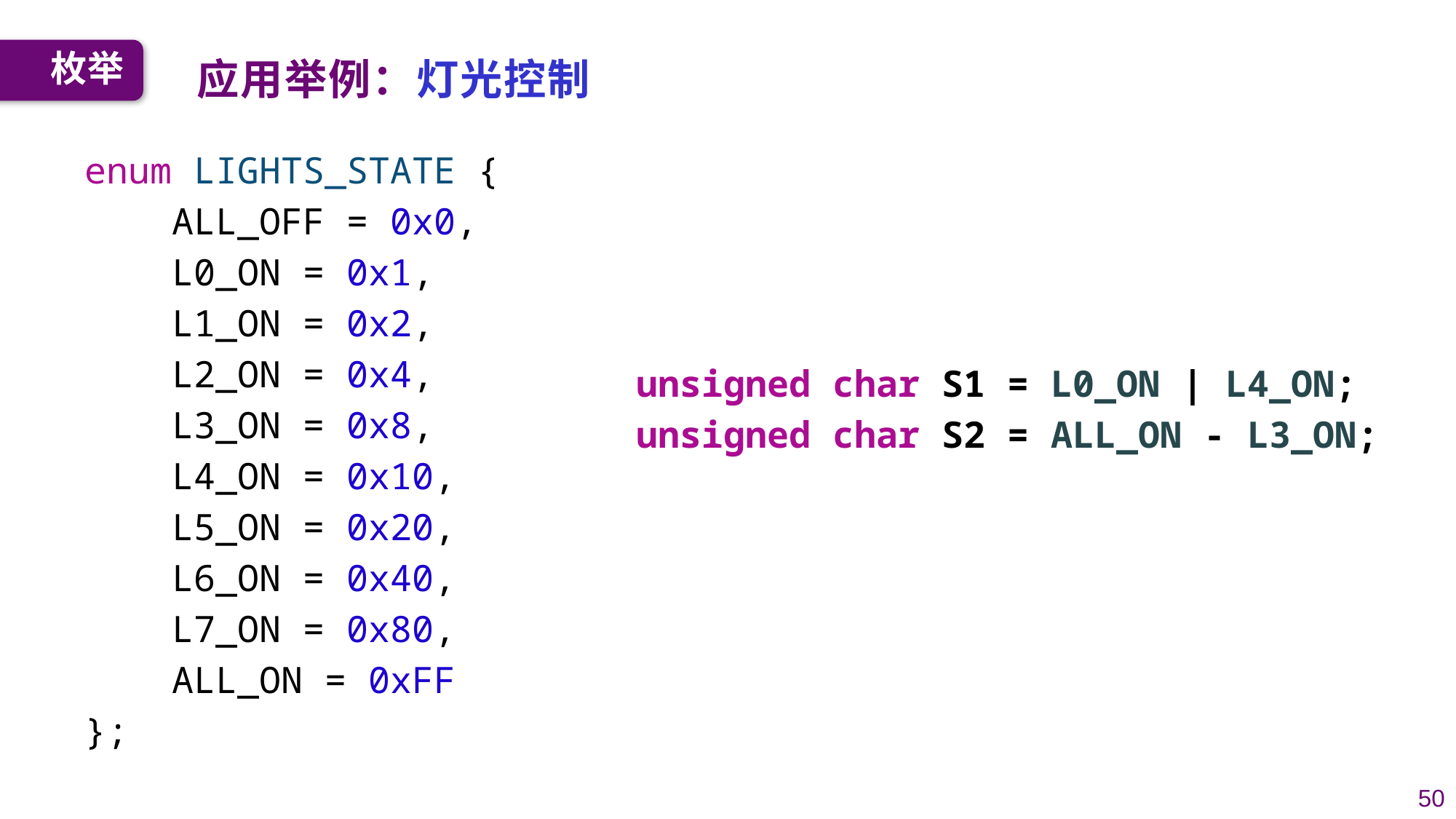

枚举
应用举例：灯光控制
enum LIGHTS_STATE {
    ALL_OFF = 0x0,
    L0_ON = 0x1,
    L1_ON = 0x2,
    L2_ON = 0x4,
    L3_ON = 0x8,
    L4_ON = 0x10,
    L5_ON = 0x20,
    L6_ON = 0x40,
    L7_ON = 0x80,
    ALL_ON = 0xFF
};
unsigned char S1 = L0_ON | L4_ON;
unsigned char S2 = ALL_ON - L3_ON;

50